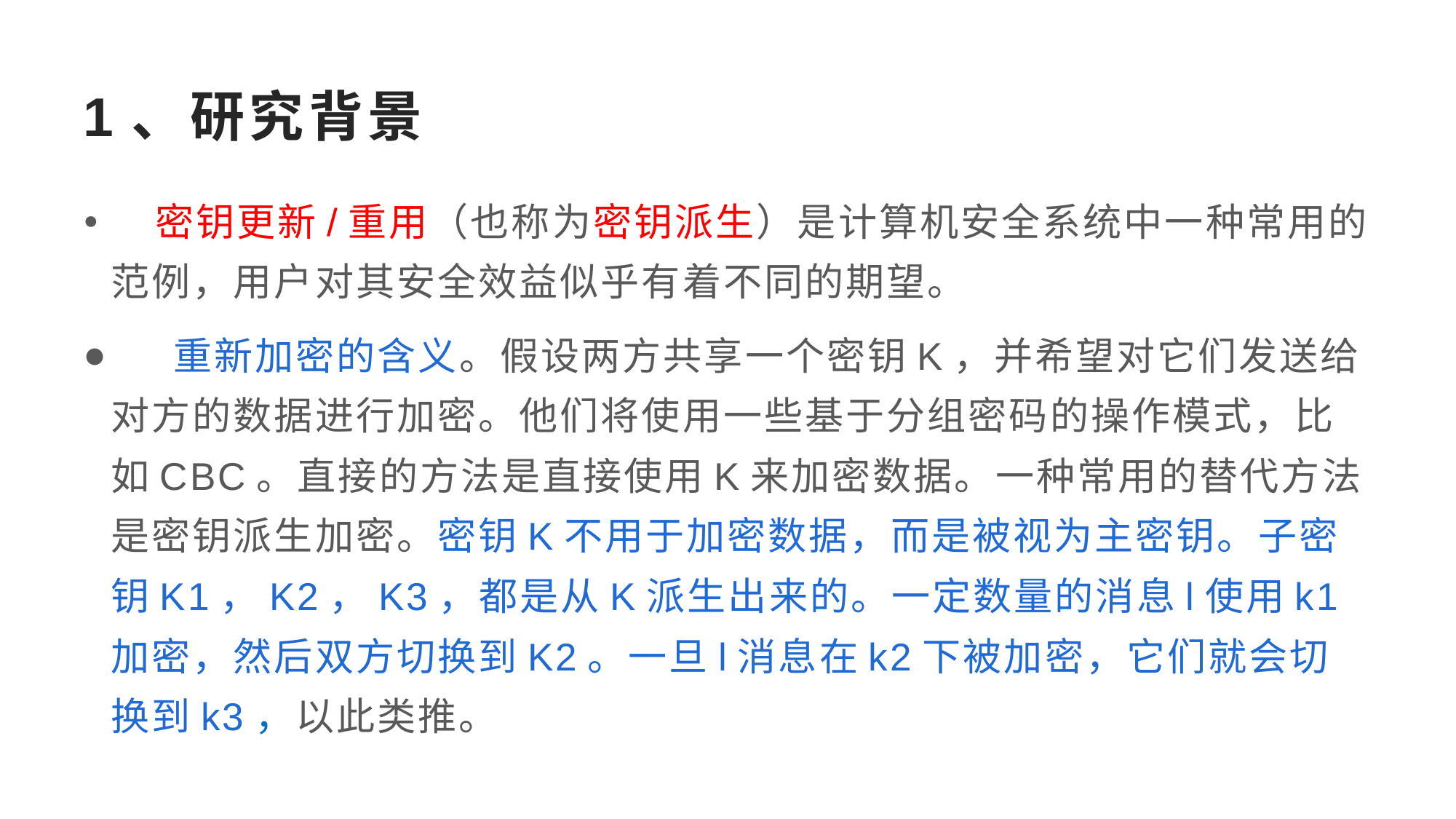

# 1、研究背景
    密钥更新/重用（也称为密钥派生）是计算机安全系统中一种常用的范例，用户对其安全效益似乎有着不同的期望。
     重新加密的含义。假设两方共享一个密钥K，并希望对它们发送给对方的数据进行加密。他们将使用一些基于分组密码的操作模式，比如CBC。直接的方法是直接使用K来加密数据。一种常用的替代方法是密钥派生加密。密钥K不用于加密数据，而是被视为主密钥。子密钥K1，K2，K3，都是从K派生出来的。一定数量的消息l使用k1加密，然后双方切换到K2。一旦l消息在k2下被加密，它们就会切换到k3，以此类推。